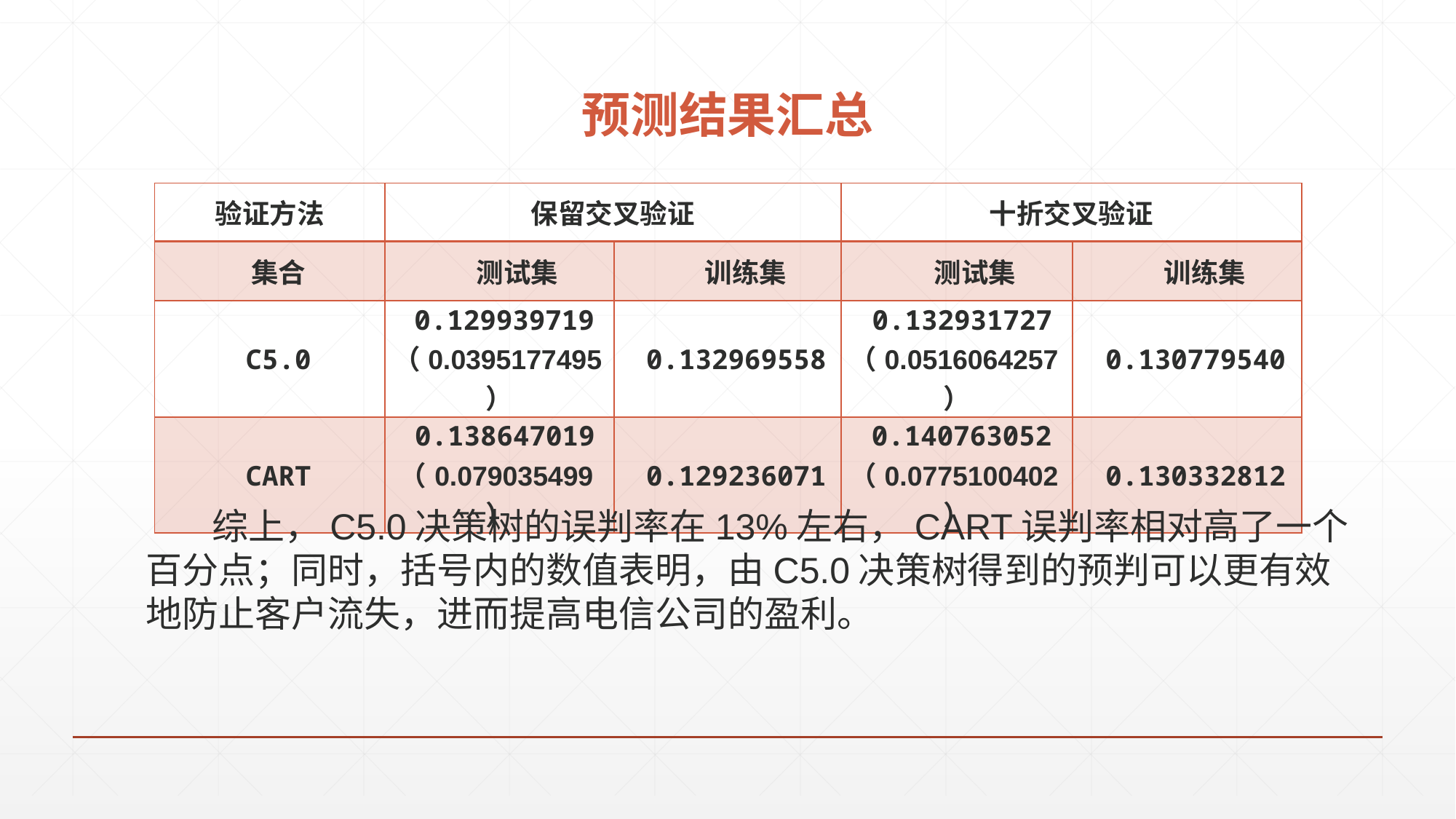

# 预测结果汇总
| 验证方法 | 保留交叉验证 |  | 十折交叉验证 |  |
| --- | --- | --- | --- | --- |
| 集合 | 测试集 | 训练集 | 测试集 | 训练集 |
| C5.0 | 0.129939719（0.0395177495） | 0.132969558 | 0.132931727（0.0516064257） | 0.130779540 |
| CART | 0.138647019（0.079035499） | 0.129236071 | 0.140763052（0.0775100402） | 0.130332812 |
       综上，C5.0决策树的误判率在13%左右，CART误判率相对高了一个百分点；同时，括号内的数值表明，由C5.0决策树得到的预判可以更有效地防止客户流失，进而提高电信公司的盈利。